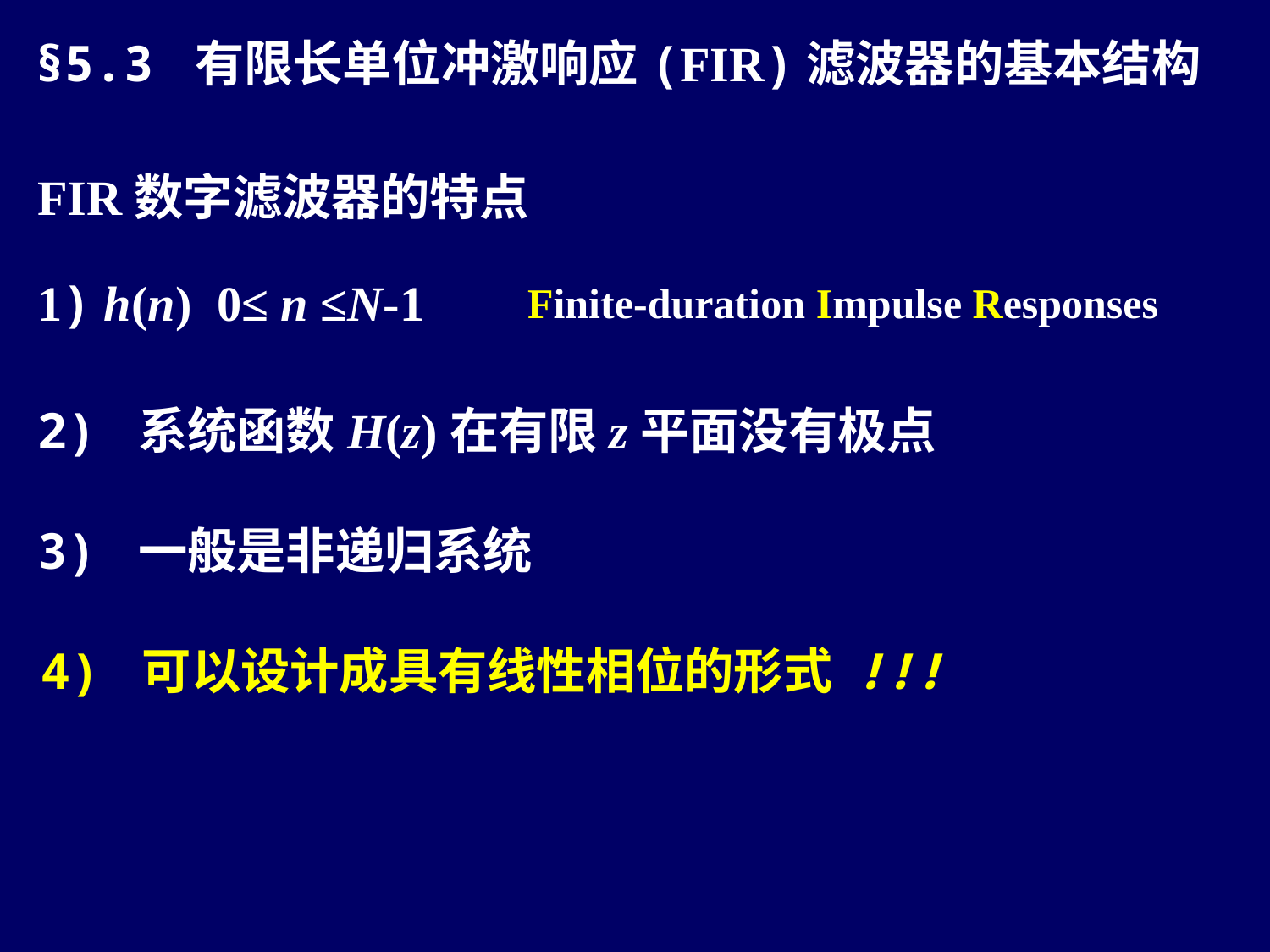

§5.3 有限长单位冲激响应(FIR)滤波器的基本结构
FIR数字滤波器的特点
1) h(n)  0≤ n ≤N-1
Finite-duration Impulse Responses
2) 系统函数H(z)在有限z平面没有极点
3) 一般是非递归系统
4) 可以设计成具有线性相位的形式 !!!